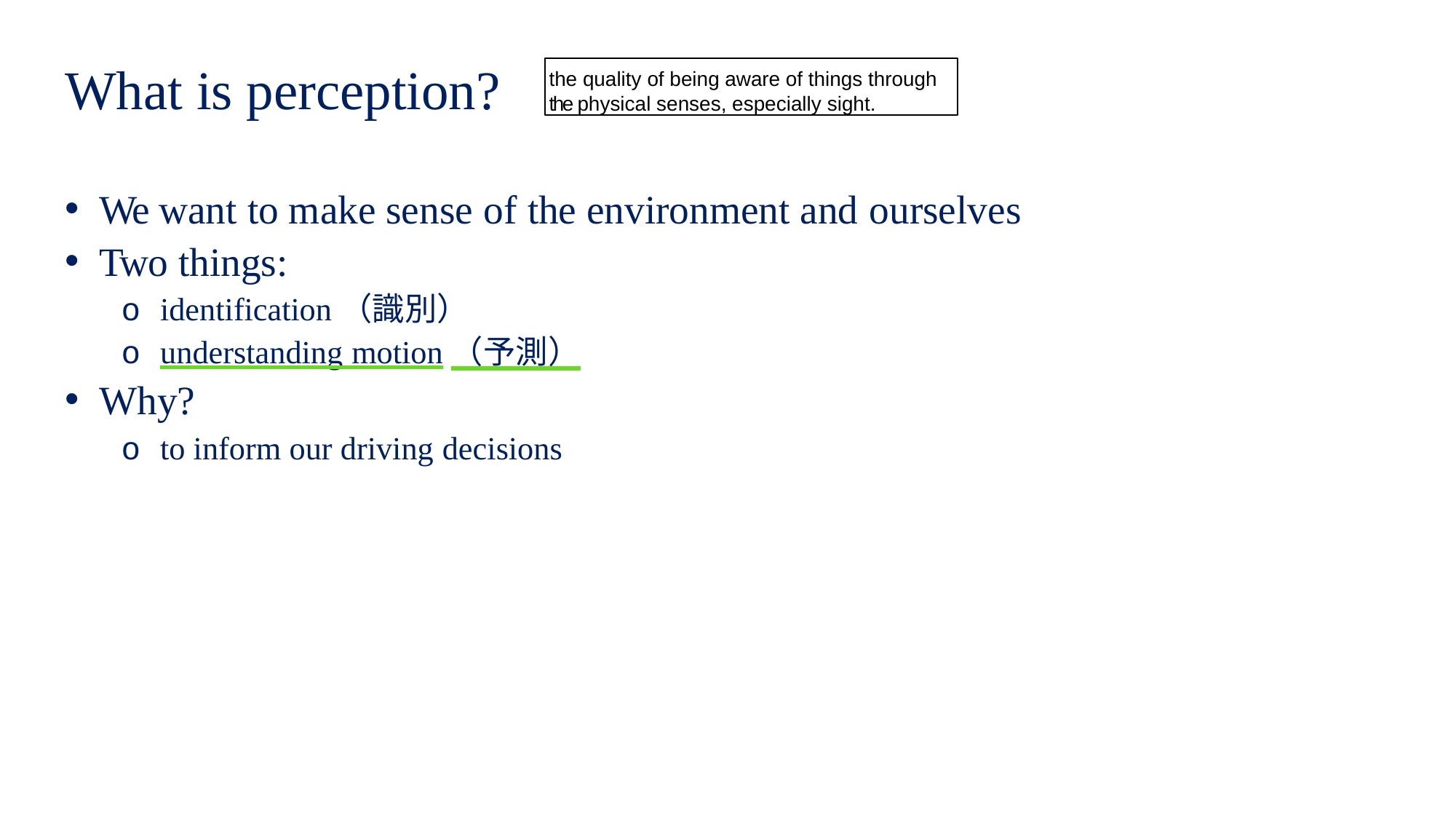

# What is perception?
the quality of being aware of things through the physical senses, especially sight.
We want to make sense of the environment and ourselves
Two things:
o identification（識別）
o understanding motion（予測）
Why?
o to inform our driving decisions